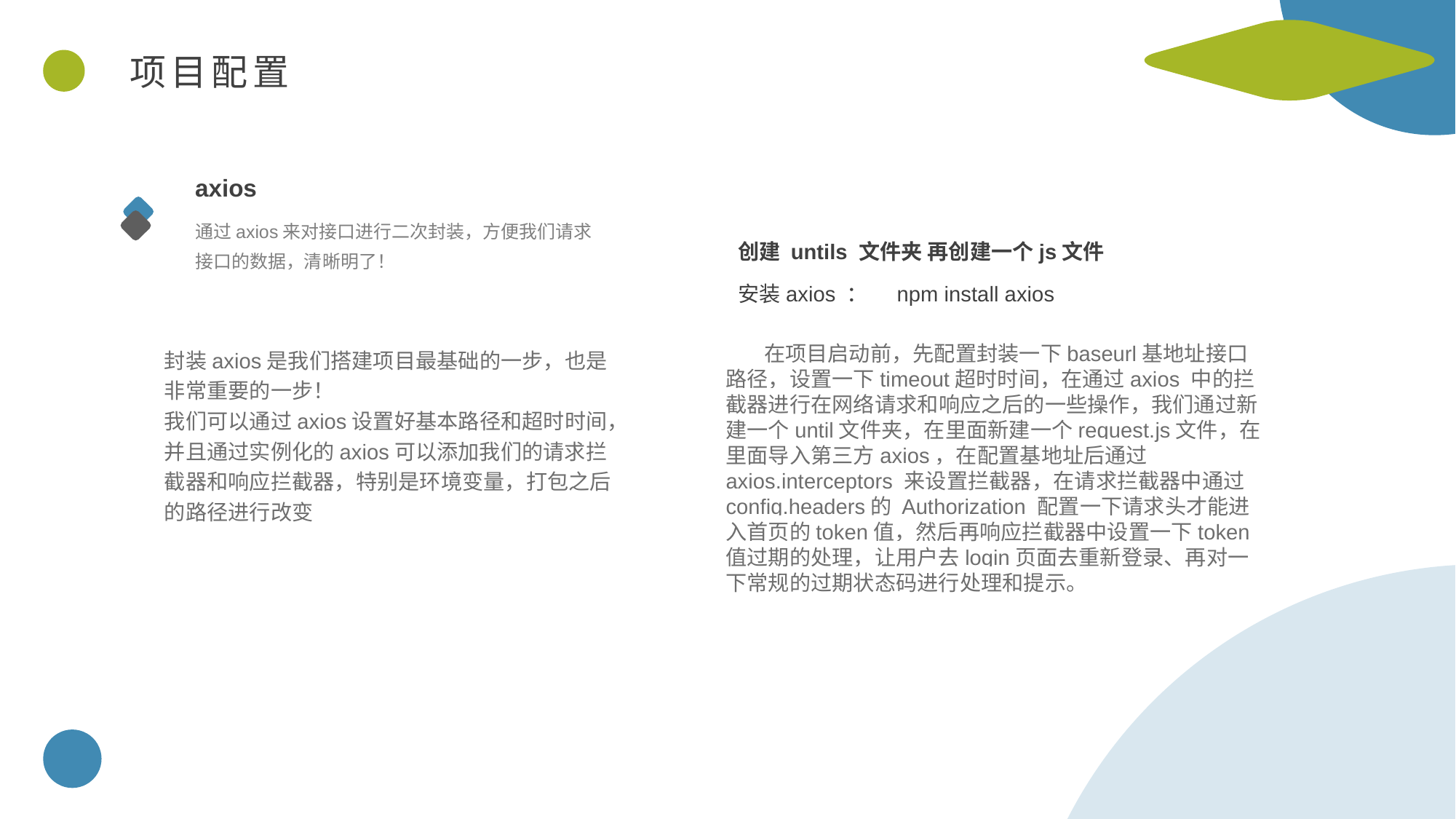

项目配置

axios

通过axios来对接口进行二次封装，方便我们请求接口的数据，清晰明了！
创建 untils 文件夹 再创建一个js文件

安装axios ：     npm install axios
       在项目启动前，先配置封装一下baseurl基地址接口路径，设置一下timeout超时时间，在通过axios 中的拦截器进行在网络请求和响应之后的一些操作，我们通过新建一个until文件夹，在里面新建一个request.js文件，在里面导入第三方axios，在配置基地址后通过 axios.interceptors 来设置拦截器，在请求拦截器中通过config.headers的 Authorization 配置一下请求头才能进入首页的token值，然后再响应拦截器中设置一下token值过期的处理，让用户去login页面去重新登录、再对一下常规的过期状态码进行处理和提示。
封装axios是我们搭建项目最基础的一步，也是非常重要的一步！
我们可以通过axios设置好基本路径和超时时间，并且通过实例化的axios可以添加我们的请求拦截器和响应拦截器，特别是环境变量，打包之后的路径进行改变